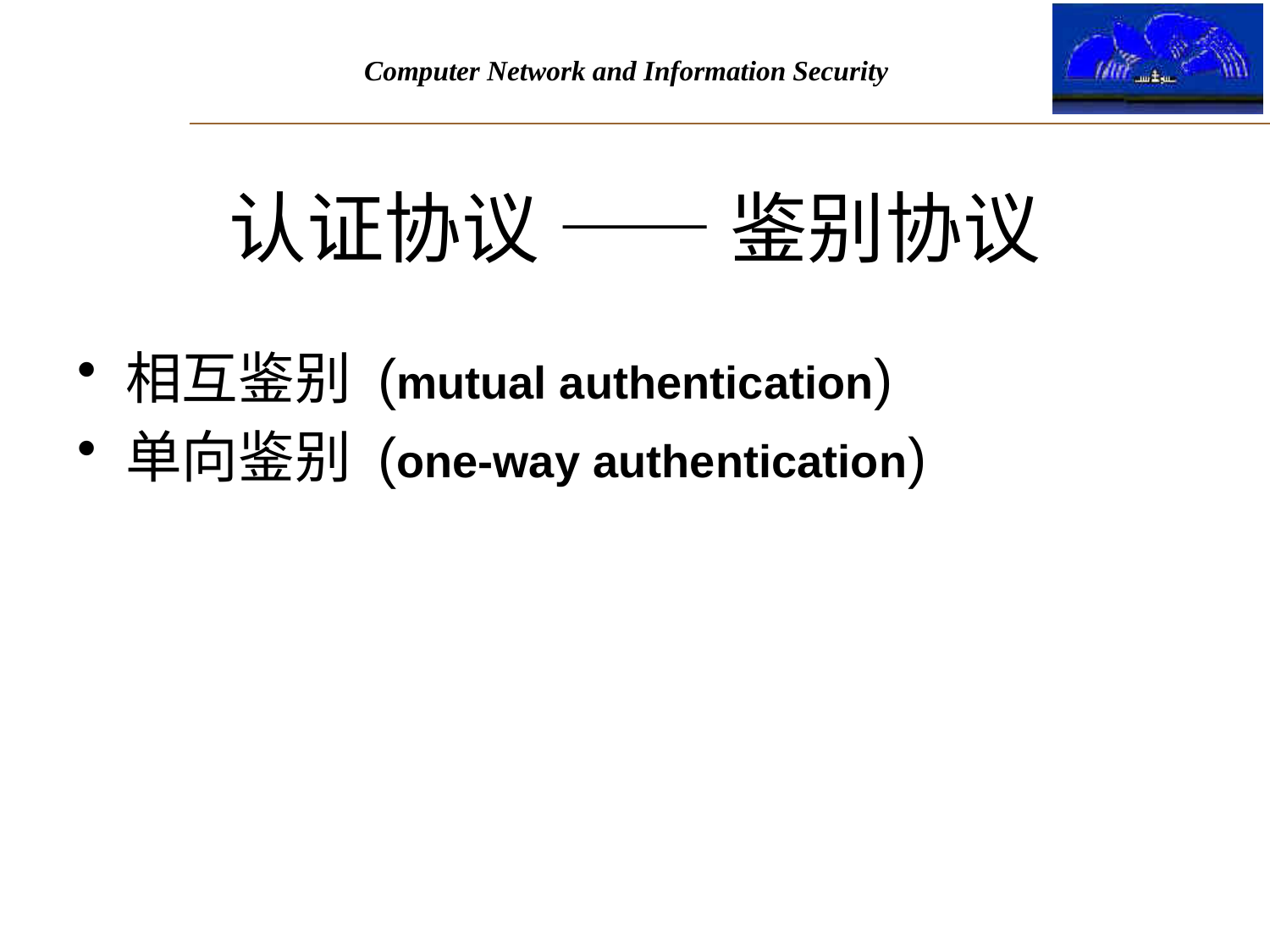

# 认证协议 —— 鉴别协议
相互鉴别 (mutual authentication)
单向鉴别 (one-way authentication)